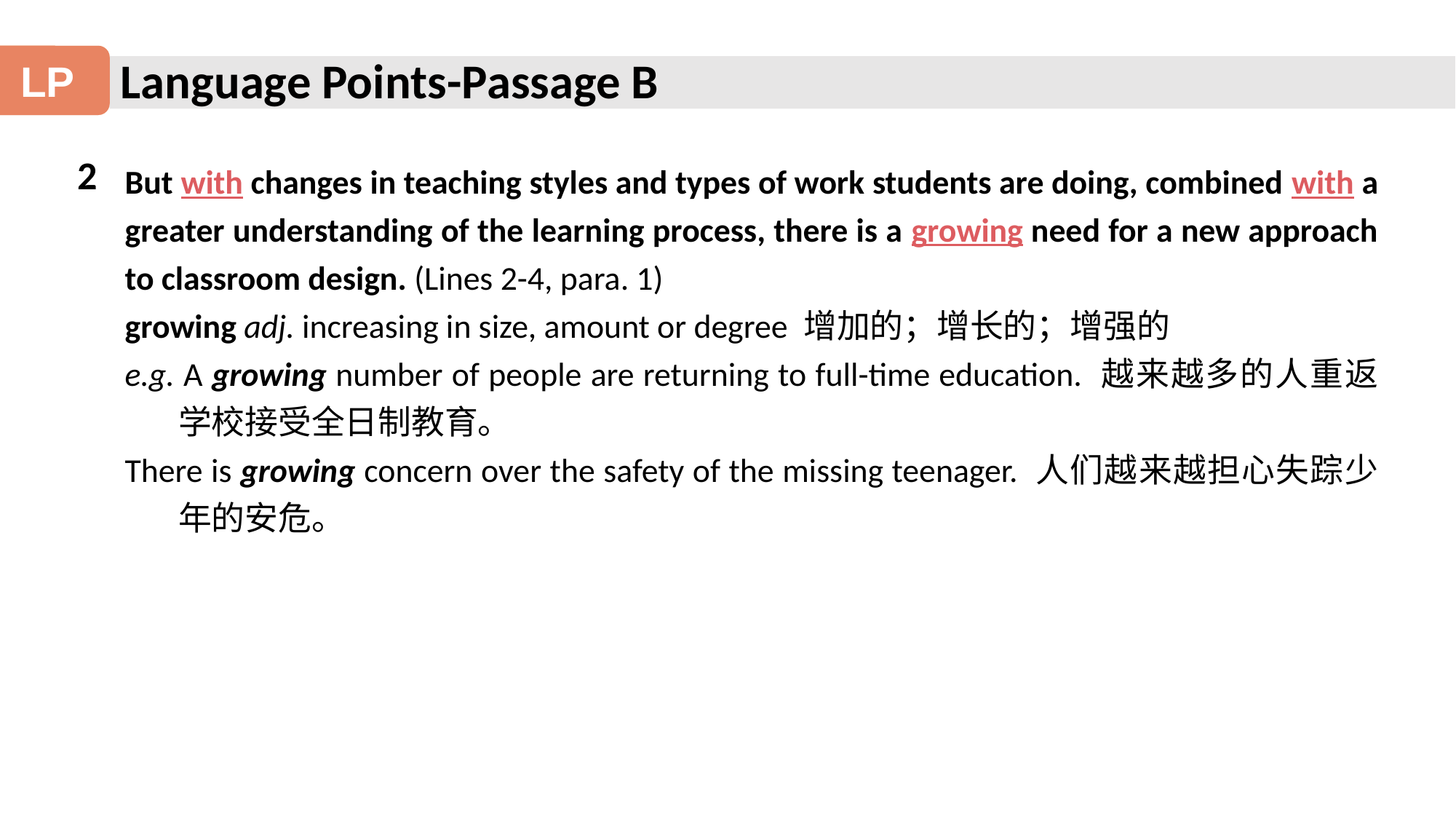

Language Points-Passage B
LP

2
But with changes in teaching styles and types of work students are doing, combined with a
greater understanding of the learning process, there is a growing need for a new approach to classroom design. (Lines 2-4, para. 1)
growing adj. increasing in size, amount or degree 增加的；增长的；增强的
e.g. A growing number of people are returning to full-time education. 越来越多的人重返学校接受全日制教育。
There is growing concern over the safety of the missing teenager. 人们越来越担心失踪少年的安危。